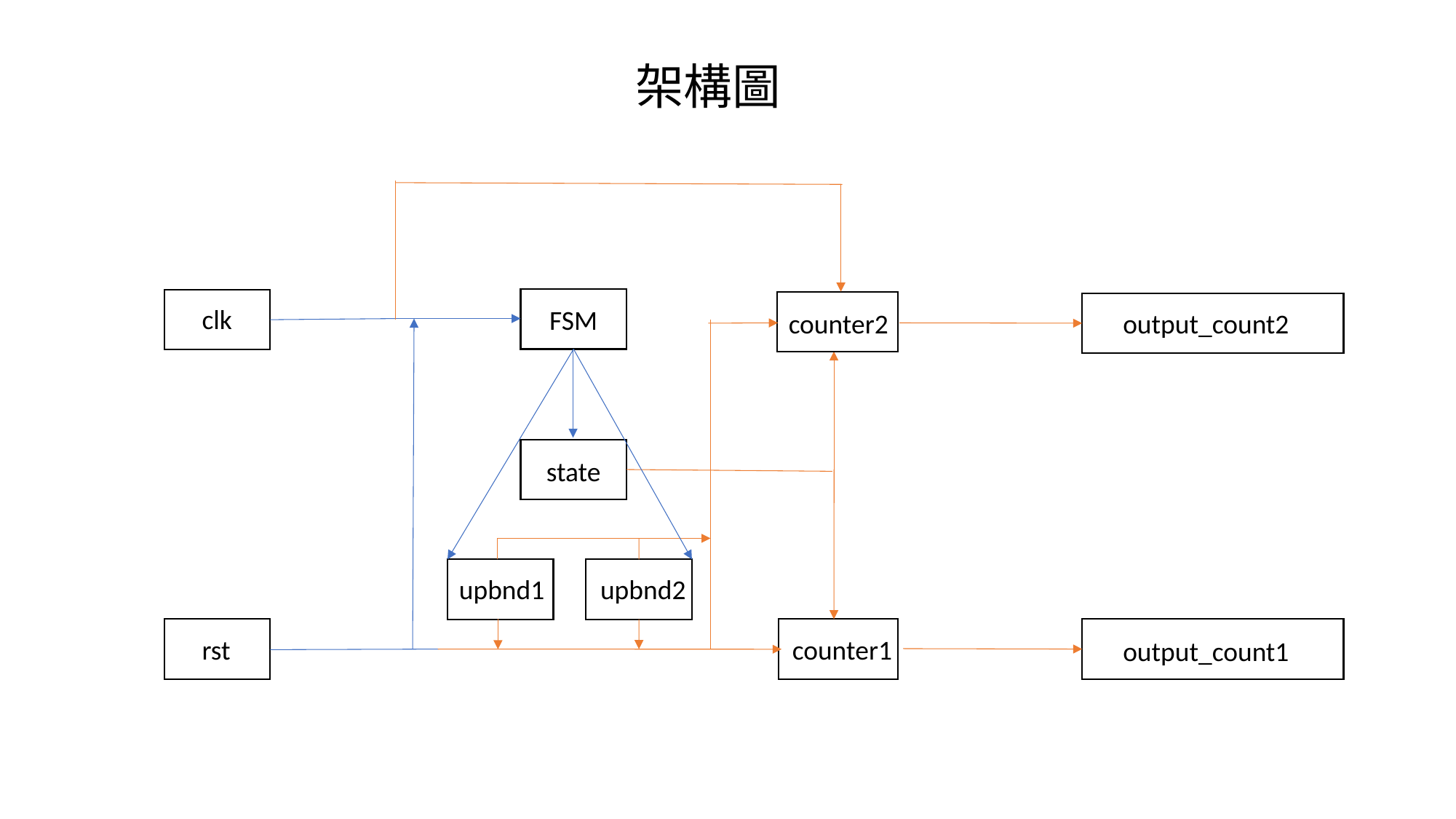

# 架構圖

clk
FSM
counter2
output_count2

state

upbnd2
upbnd1

counter1
rst
output_count1